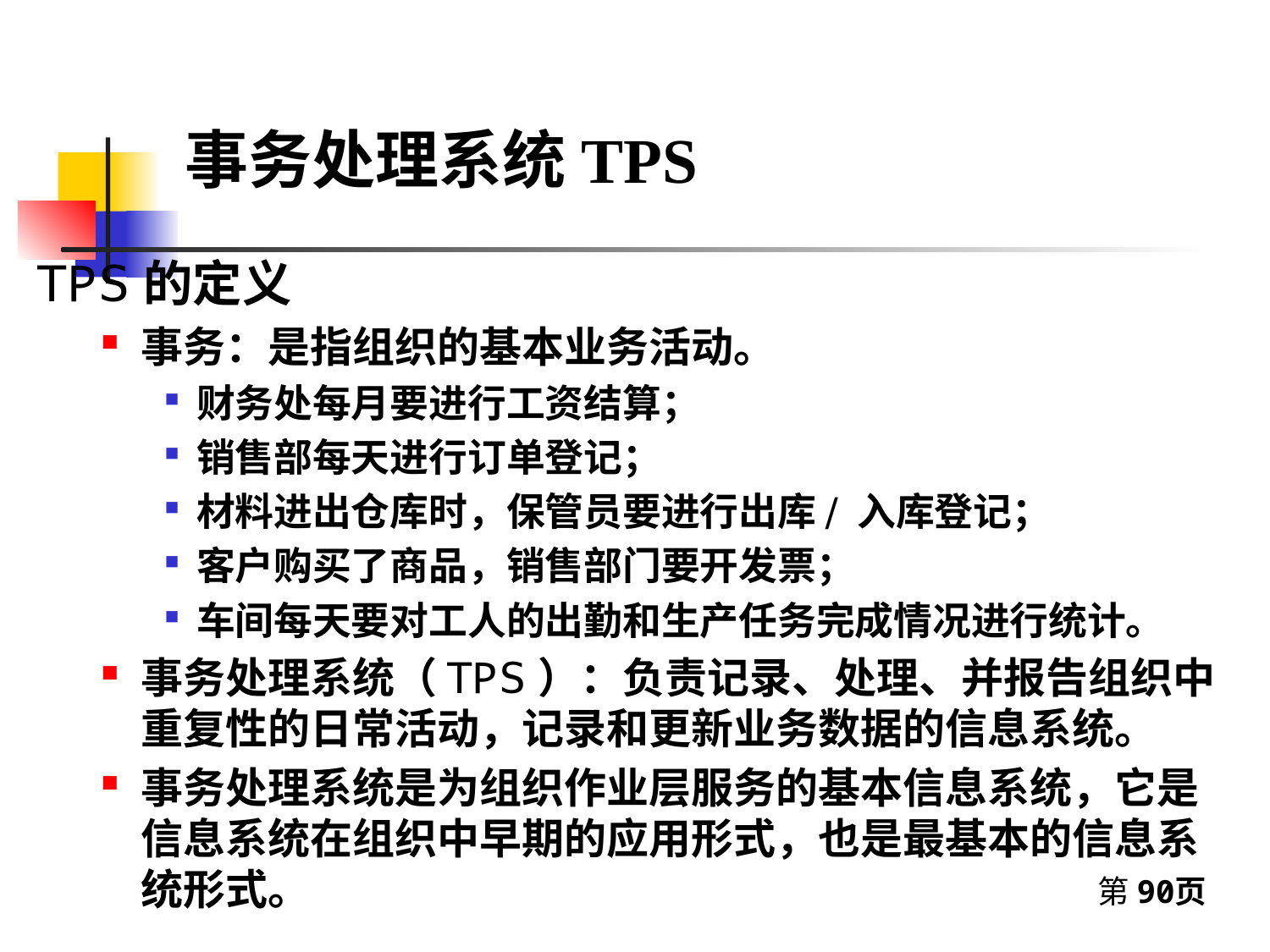

# 事务处理系统TPS
TPS的定义
事务：是指组织的基本业务活动。
财务处每月要进行工资结算；
销售部每天进行订单登记；
材料进出仓库时，保管员要进行出库/入库登记；
客户购买了商品，销售部门要开发票；
车间每天要对工人的出勤和生产任务完成情况进行统计。
事务处理系统（TPS）：负责记录、处理、并报告组织中重复性的日常活动，记录和更新业务数据的信息系统。
事务处理系统是为组织作业层服务的基本信息系统，它是信息系统在组织中早期的应用形式，也是最基本的信息系统形式。